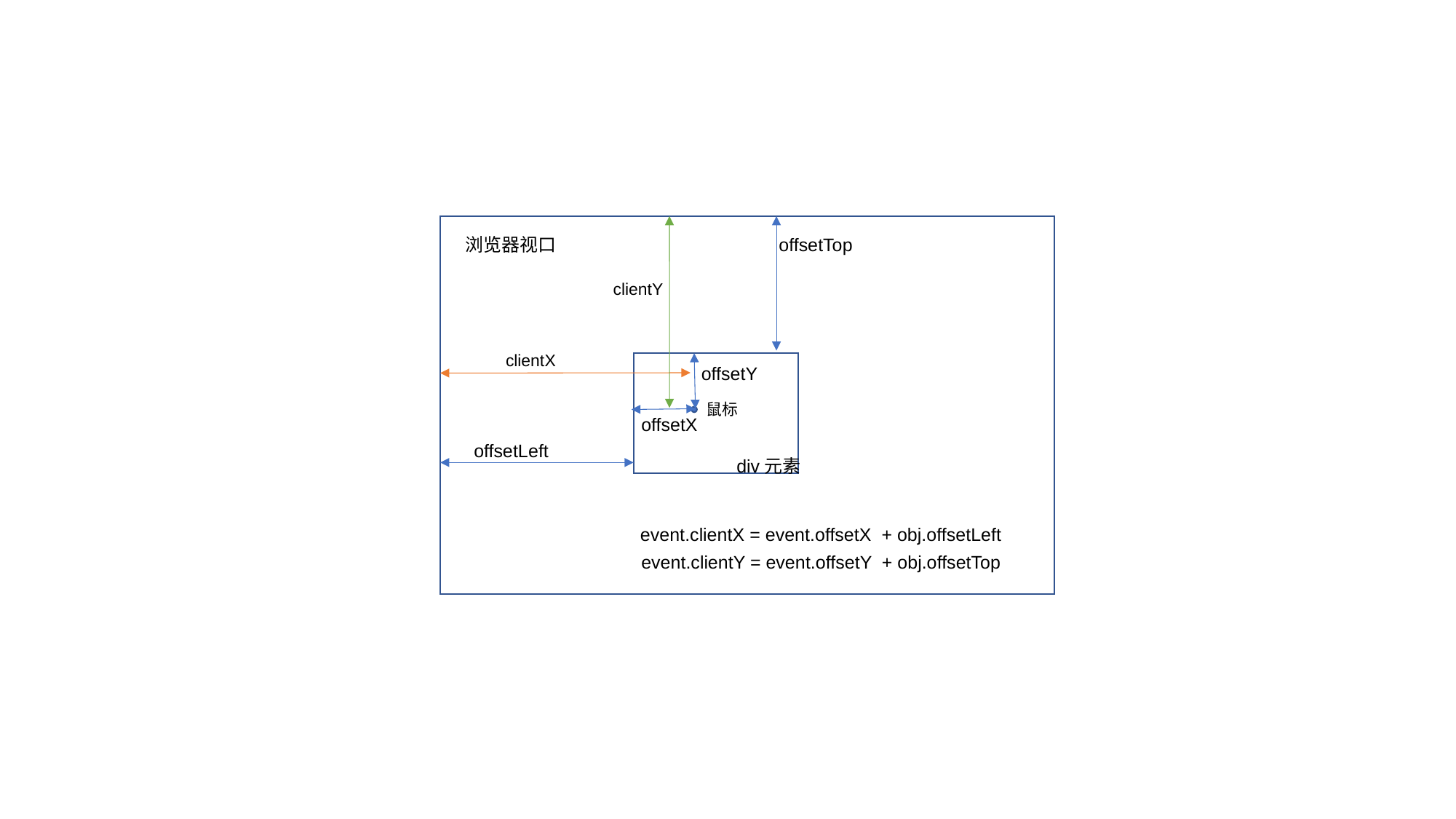

offsetTop
浏览器视口
clientY
clientX

offsetY
鼠标

offsetX
offsetLeft
div元素
event.clientX = event.offsetX  + obj.offsetLeft
event.clientY = event.offsetY  + obj.offsetTop